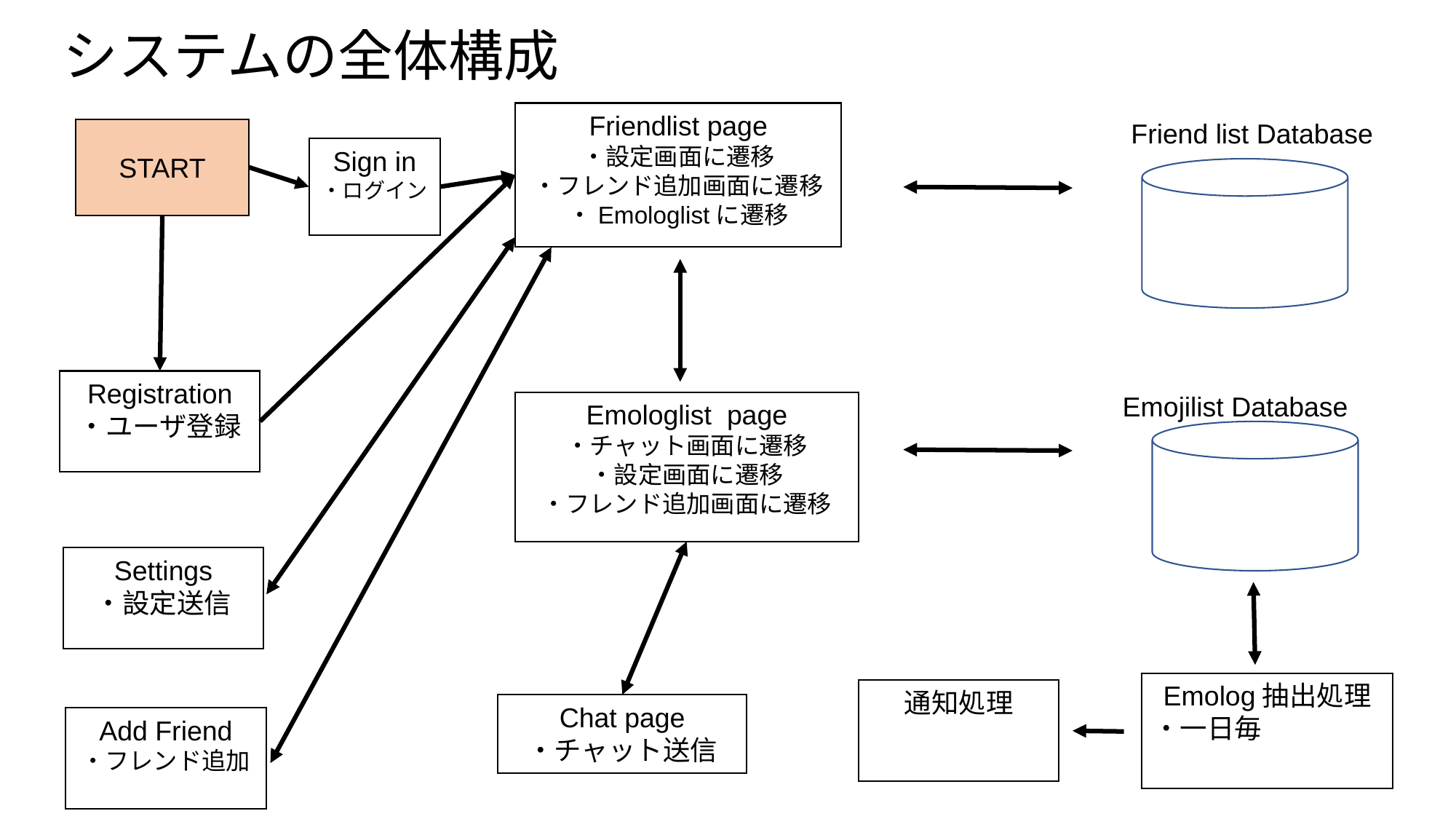

# システムの全体構成
Friendlist page
・設定画面に遷移
・フレンド追加画面に遷移
・Emologlistに遷移
Friend list Database
START
Sign in
・ログイン

Registration
・ユーザ登録
Emojilist Database
Emologlist  page
・チャット画面に遷移
・設定画面に遷移
・フレンド追加画面に遷移

Settings
・設定送信
Emolog抽出処理
・一日毎
通知処理
Chat page
・チャット送信
Add Friend
・フレンド追加